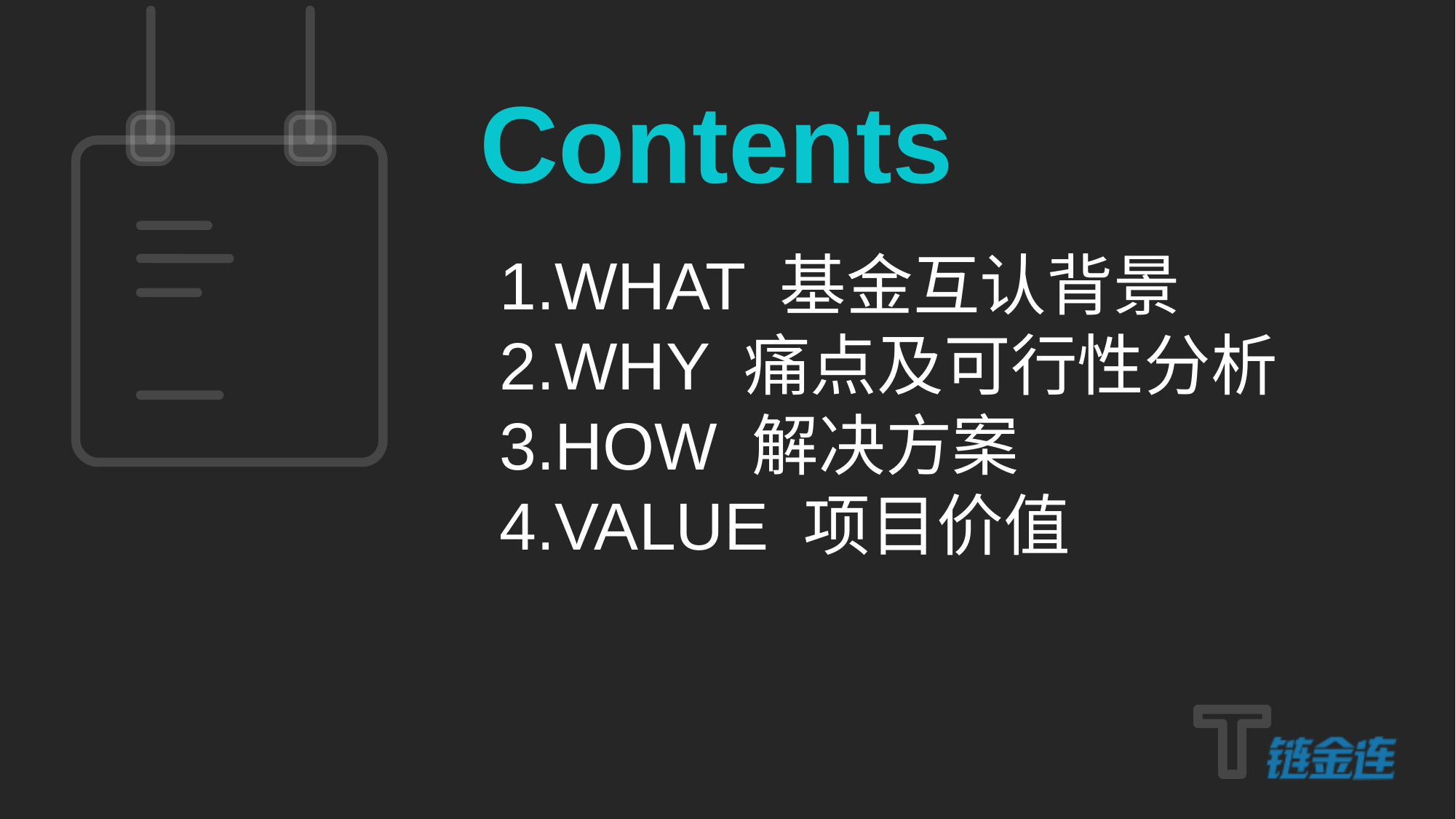

Contents
WHAT 基金互认背景
WHY 痛点及可行性分析
HOW 解决方案
VALUE 项目价值